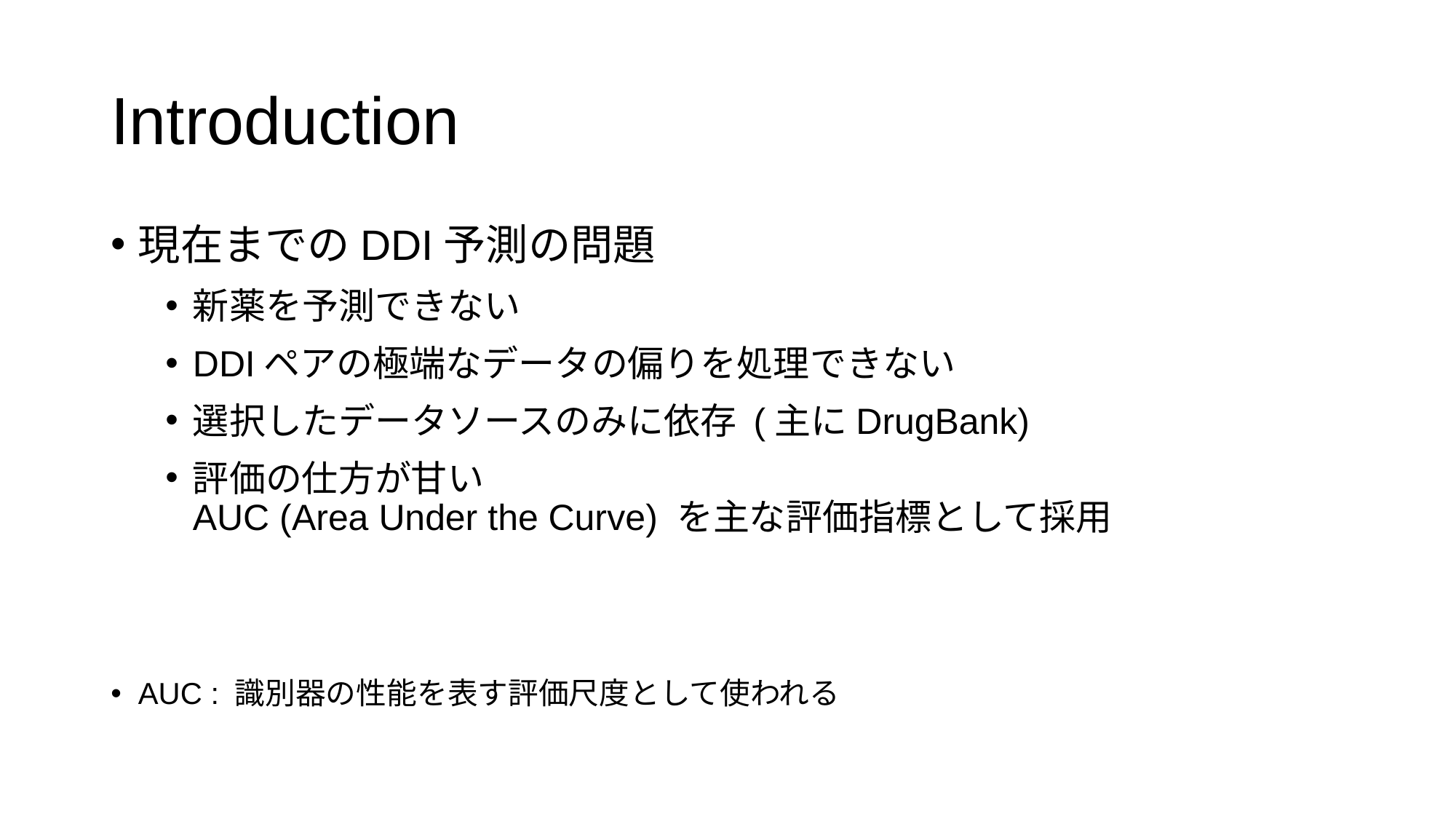

# Introduction
現在までのDDI予測の問題
新薬を予測できない
DDIペアの極端なデータの偏りを処理できない
選択したデータソースのみに依存 (主にDrugBank)
評価の仕方が甘い
AUC (Area Under the Curve) を主な評価指標として採用

AUC : 識別器の性能を表す評価尺度として使われる